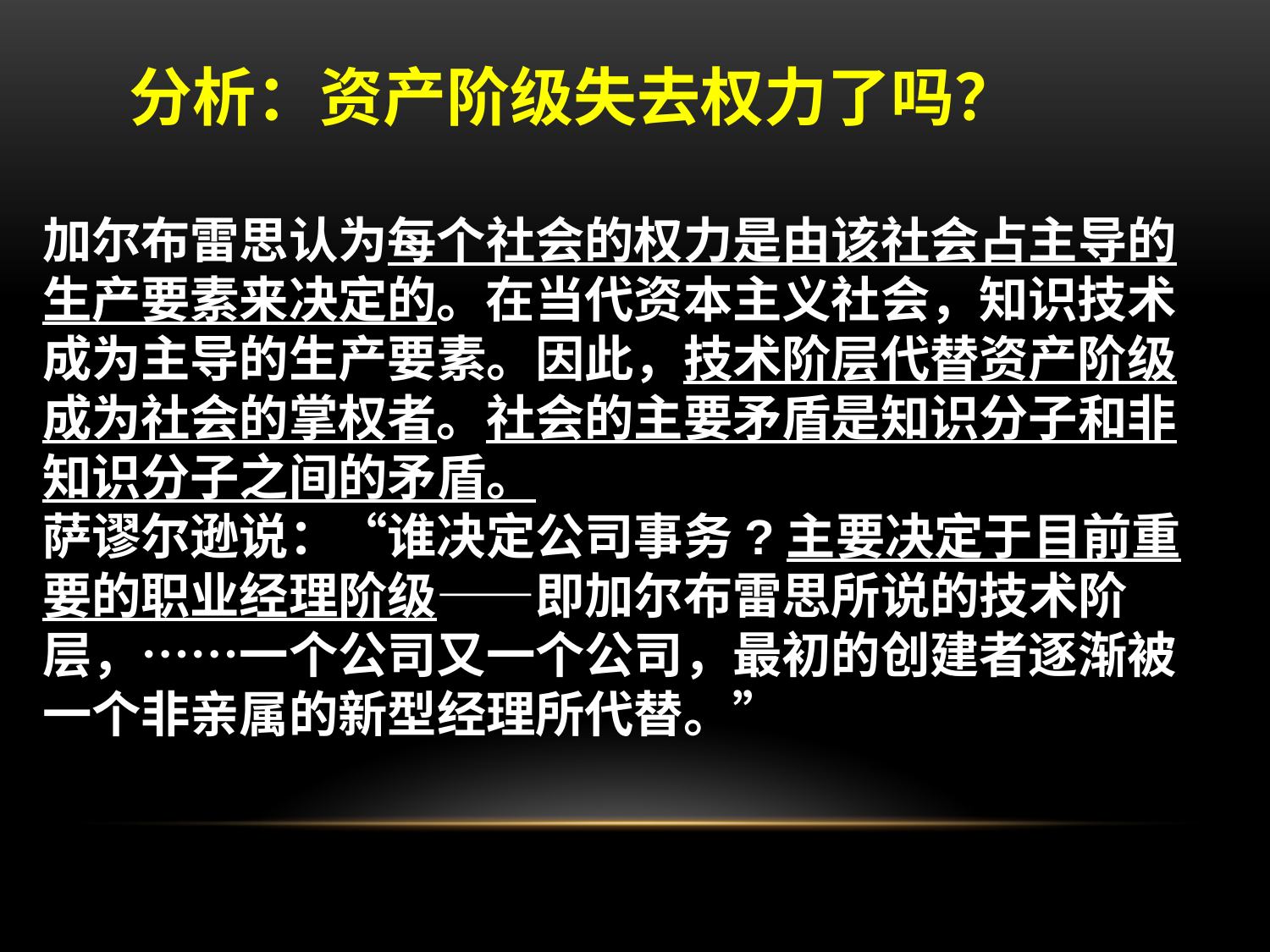

分析：资产阶级失去权力了吗？

加尔布雷思认为每个社会的权力是由该社会占主导的生产要素来决定的。在当代资本主义社会，知识技术成为主导的生产要素。因此，技术阶层代替资产阶级成为社会的掌权者。社会的主要矛盾是知识分子和非知识分子之间的矛盾。
萨谬尔逊说：“谁决定公司事务?主要决定于目前重要的职业经理阶级——即加尔布雷思所说的技术阶层，……一个公司又一个公司，最初的创建者逐渐被一个非亲属的新型经理所代替。”